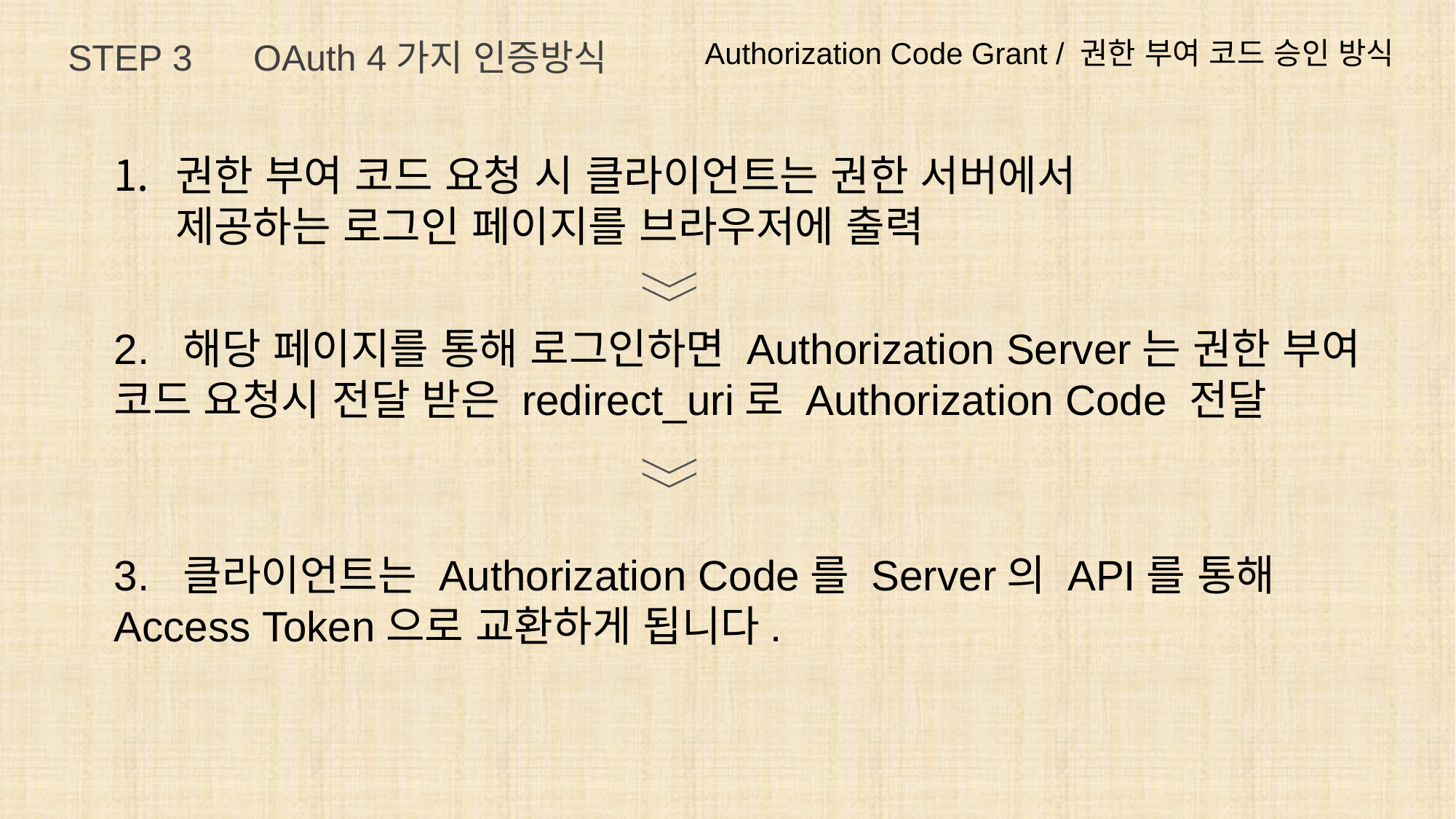

STEP 3      OAuth 4가지 인증방식
Authorization Code Grant / 권한 부여 코드 승인 방식
권한 부여 코드 요청 시 클라이언트는 권한 서버에서 제공하는 로그인 페이지를 브라우저에 출력

2.  해당 페이지를 통해 로그인하면 Authorization Server는 권한 부여 코드 요청시 전달 받은 redirect_uri로 Authorization Code 전달

3.  클라이언트는 Authorization Code를 Server의 API를 통해 Access Token으로 교환하게 됩니다.